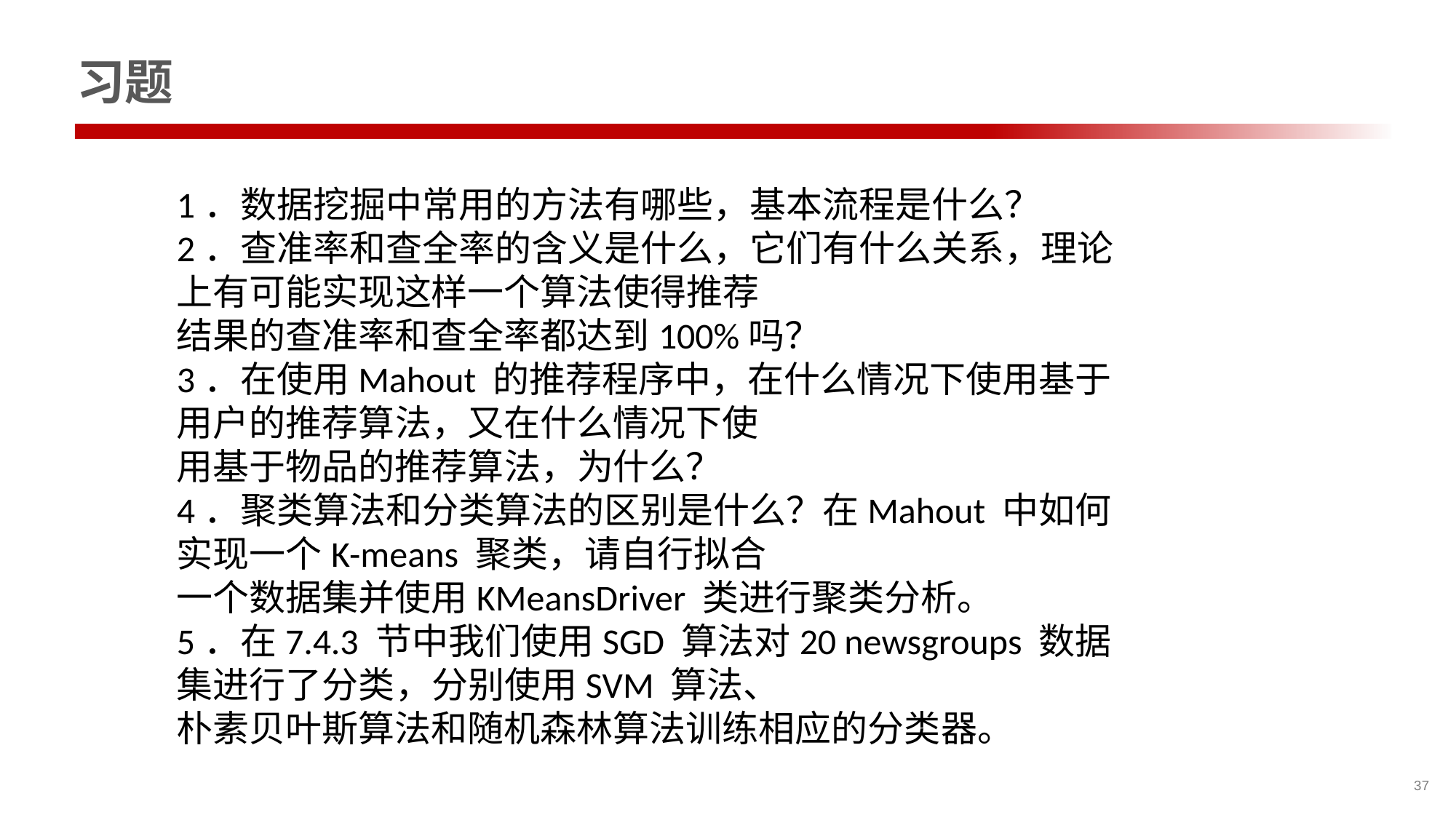

# 习题

1．数据挖掘中常用的方法有哪些，基本流程是什么？
2．查准率和查全率的含义是什么，它们有什么关系，理论上有可能实现这样一个算法使得推荐
结果的查准率和查全率都达到100%吗？
3．在使用Mahout 的推荐程序中，在什么情况下使用基于用户的推荐算法，又在什么情况下使
用基于物品的推荐算法，为什么？
4．聚类算法和分类算法的区别是什么？在Mahout 中如何实现一个K-means 聚类，请自行拟合
一个数据集并使用KMeansDriver 类进行聚类分析。
5．在7.4.3 节中我们使用SGD 算法对20 newsgroups 数据集进行了分类，分别使用SVM 算法、
朴素贝叶斯算法和随机森林算法训练相应的分类器。
37